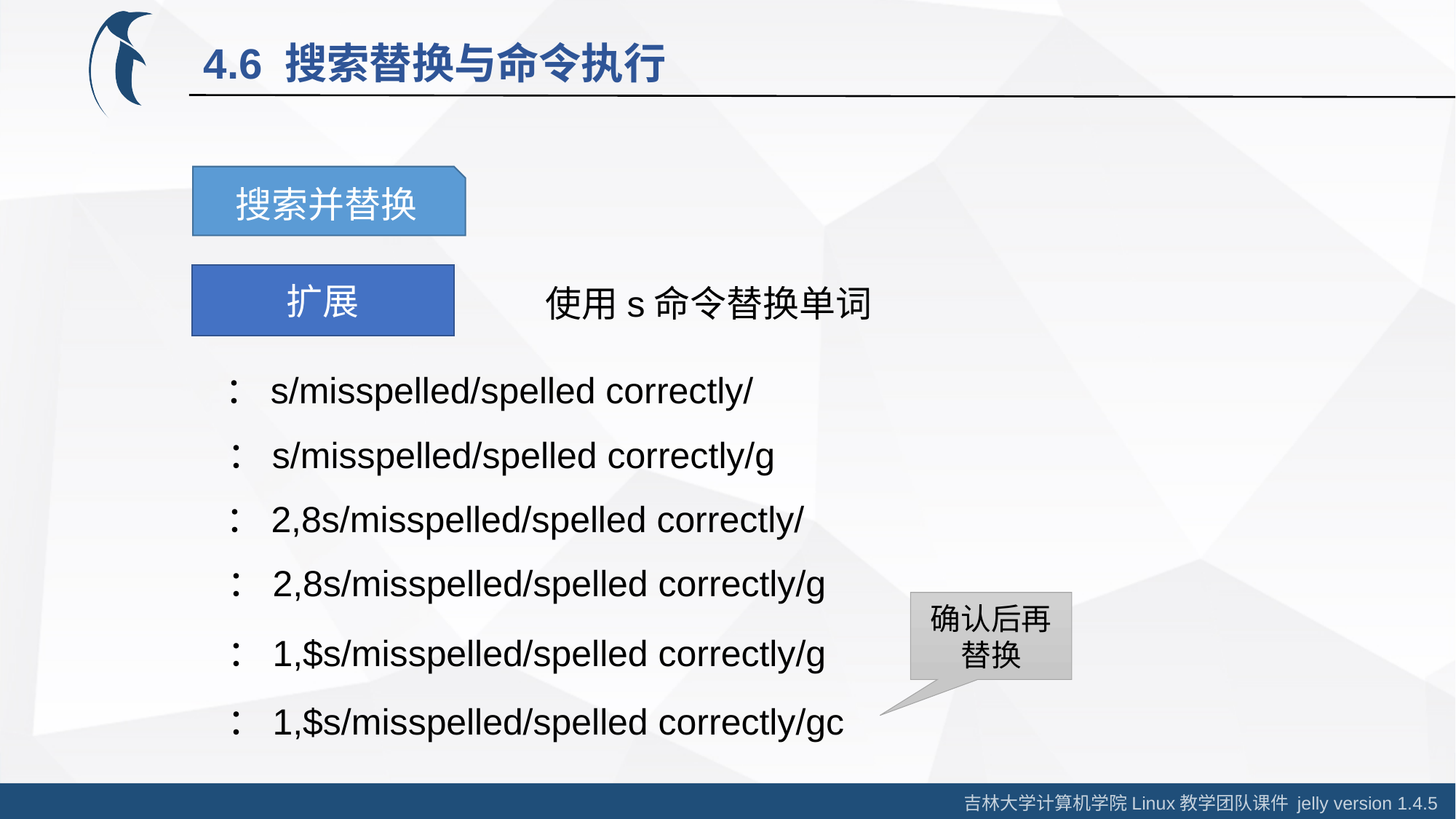

4.6 搜索替换与命令执行
搜索并替换
扩展
使用s命令替换单词
：s/misspelled/spelled correctly/
：s/misspelled/spelled correctly/g
：2,8s/misspelled/spelled correctly/
：2,8s/misspelled/spelled correctly/g
确认后再替换
：1,$s/misspelled/spelled correctly/g
：1,$s/misspelled/spelled correctly/gc